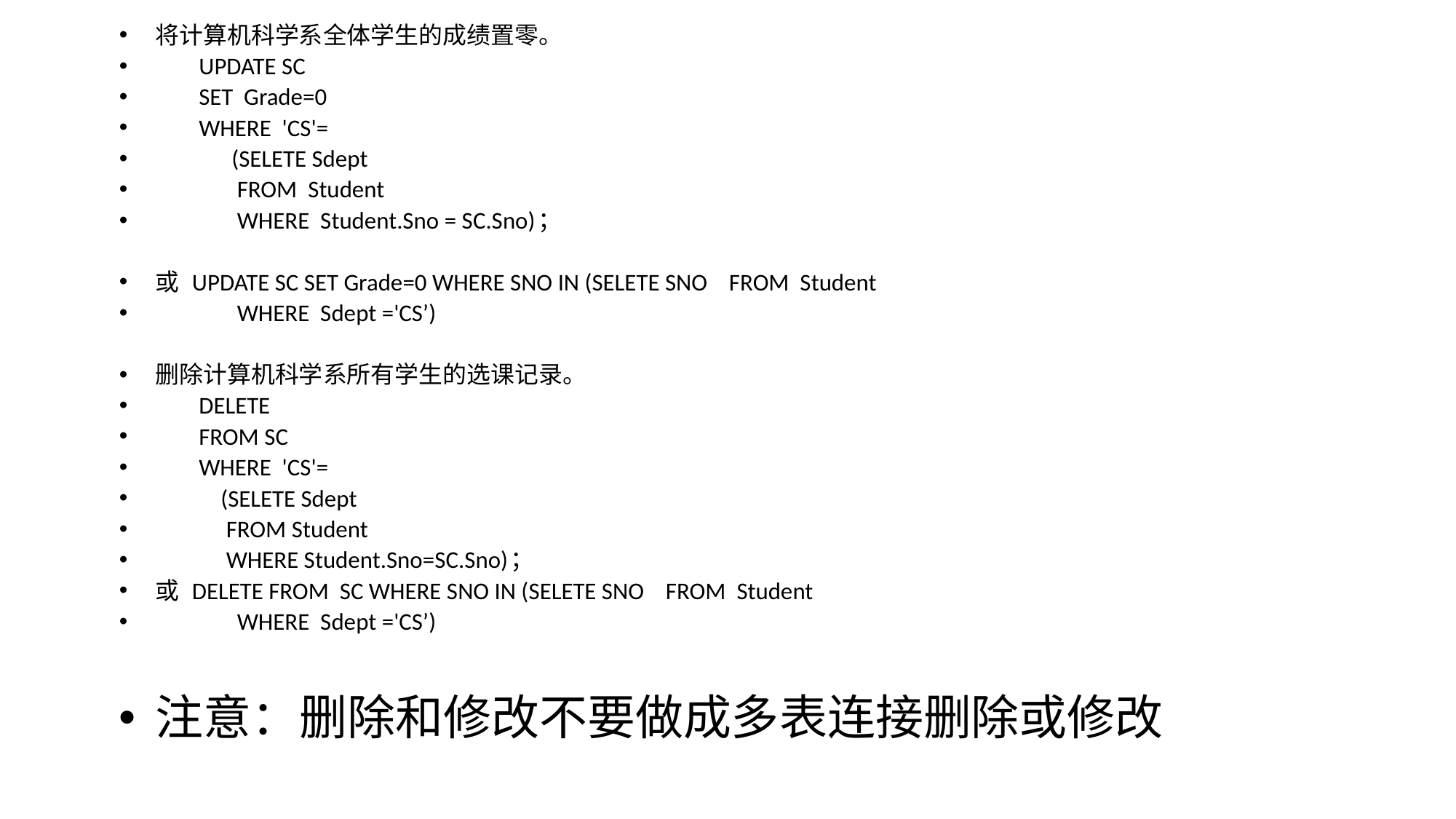

将计算机科学系全体学生的成绩置零。
        UPDATE SC
        SET  Grade=0
        WHERE  'CS'=
              (SELETE Sdept
               FROM  Student
               WHERE  Student.Sno = SC.Sno)；

或  UPDATE SC SET Grade=0 WHERE SNO IN (SELETE SNO    FROM  Student
               WHERE  Sdept ='CS’)

删除计算机科学系所有学生的选课记录。
        DELETE
        FROM SC
        WHERE  'CS'=
            (SELETE Sdept
             FROM Student
             WHERE Student.Sno=SC.Sno)；
或  DELETE FROM  SC WHERE SNO IN (SELETE SNO    FROM  Student
               WHERE  Sdept ='CS’)

注意：删除和修改不要做成多表连接删除或修改